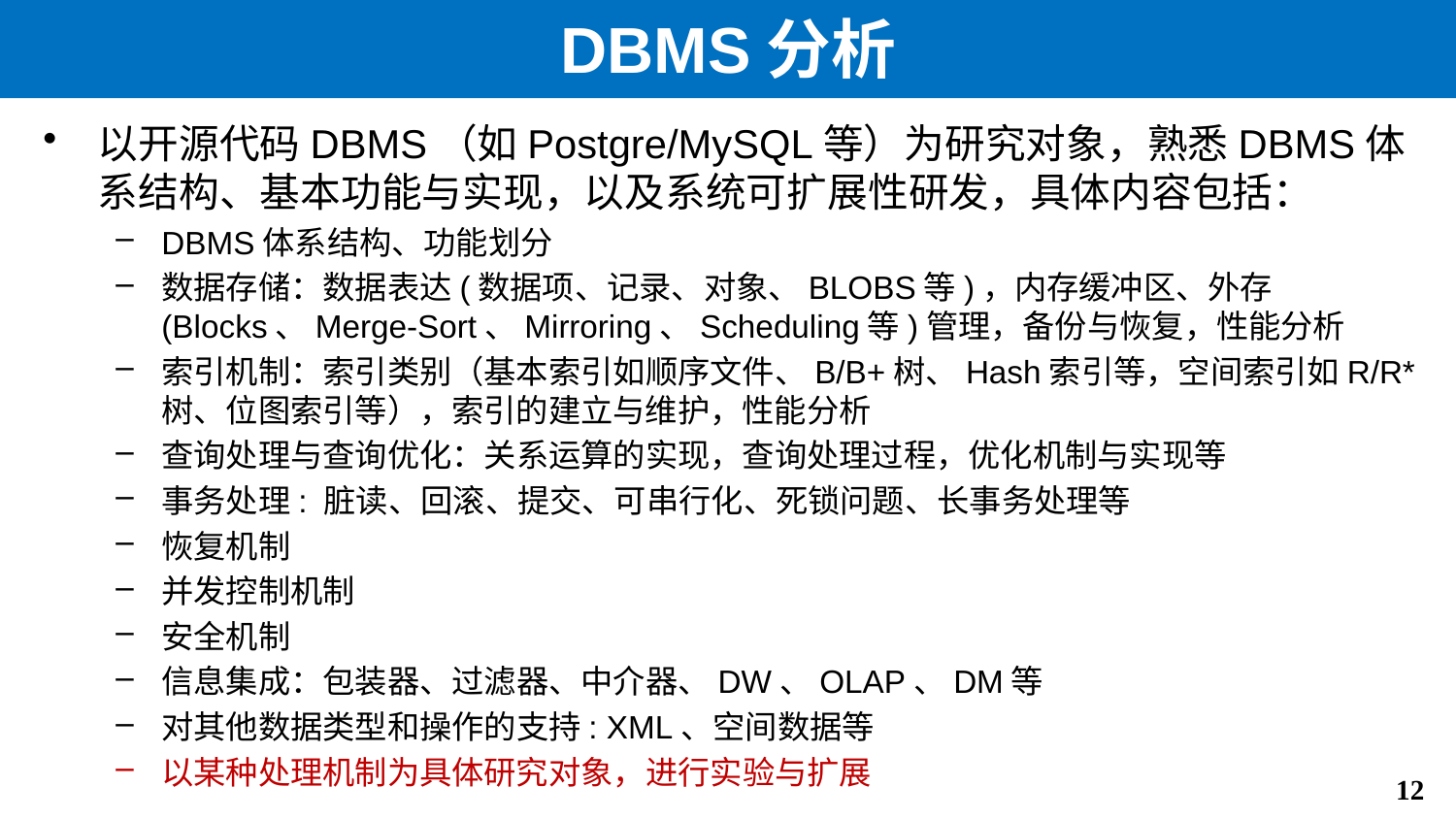

# DBMS分析
以开源代码DBMS（如Postgre/MySQL等）为研究对象，熟悉DBMS体系结构、基本功能与实现，以及系统可扩展性研发，具体内容包括：
DBMS体系结构、功能划分
数据存储：数据表达(数据项、记录、对象、BLOBS等)，内存缓冲区、外存(Blocks、Merge-Sort、Mirroring、Scheduling等)管理，备份与恢复，性能分析
索引机制：索引类别（基本索引如顺序文件、B/B+树、Hash索引等，空间索引如R/R*树、位图索引等），索引的建立与维护，性能分析
查询处理与查询优化：关系运算的实现，查询处理过程，优化机制与实现等
事务处理: 脏读、回滚、提交、可串行化、死锁问题、长事务处理等
恢复机制
并发控制机制
安全机制
信息集成：包装器、过滤器、中介器、DW、OLAP、DM等
对其他数据类型和操作的支持: XML、空间数据等
以某种处理机制为具体研究对象，进行实验与扩展